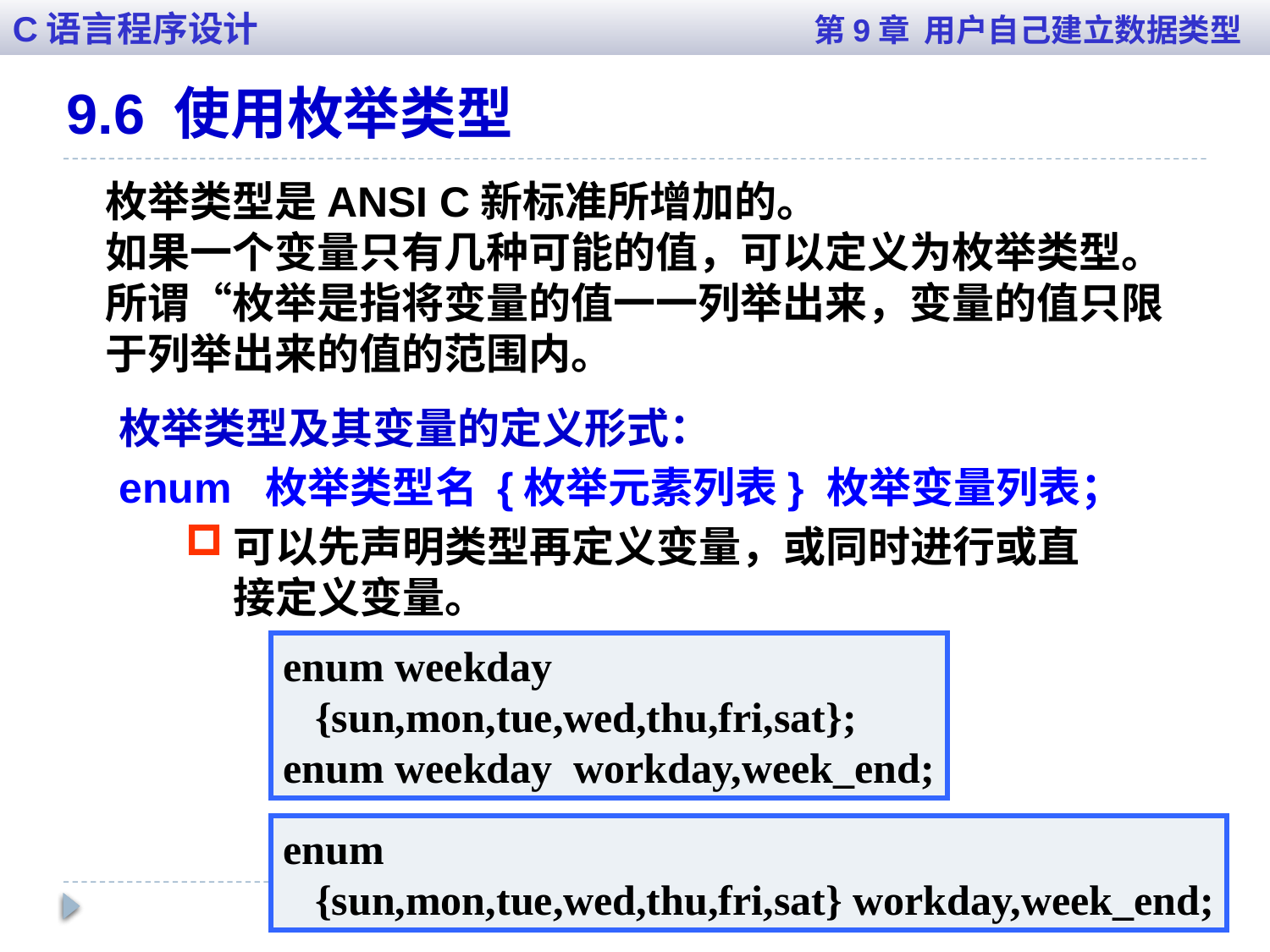

C语言程序设计                                                                     第9章  用户自己建立数据类型
9.6 使用枚举类型

枚举类型是ANSI C新标准所增加的。
如果一个变量只有几种可能的值，可以定义为枚举类型。所谓“枚举是指将变量的值一一列举出来，变量的值只限于列举出来的值的范围内。
枚举类型及其变量的定义形式：
enum  枚举类型名 {枚举元素列表} 枚举变量列表；
可以先声明类型再定义变量，或同时进行或直接定义变量。
enum weekday
   {sun,mon,tue,wed,thu,fri,sat};
enum weekday  workday,week_end;
enum weekday
   {sun,mon,tue,wed,thu,fri,sat} workday,week_end;
enum
   {sun,mon,tue,wed,thu,fri,sat} workday,week_end;